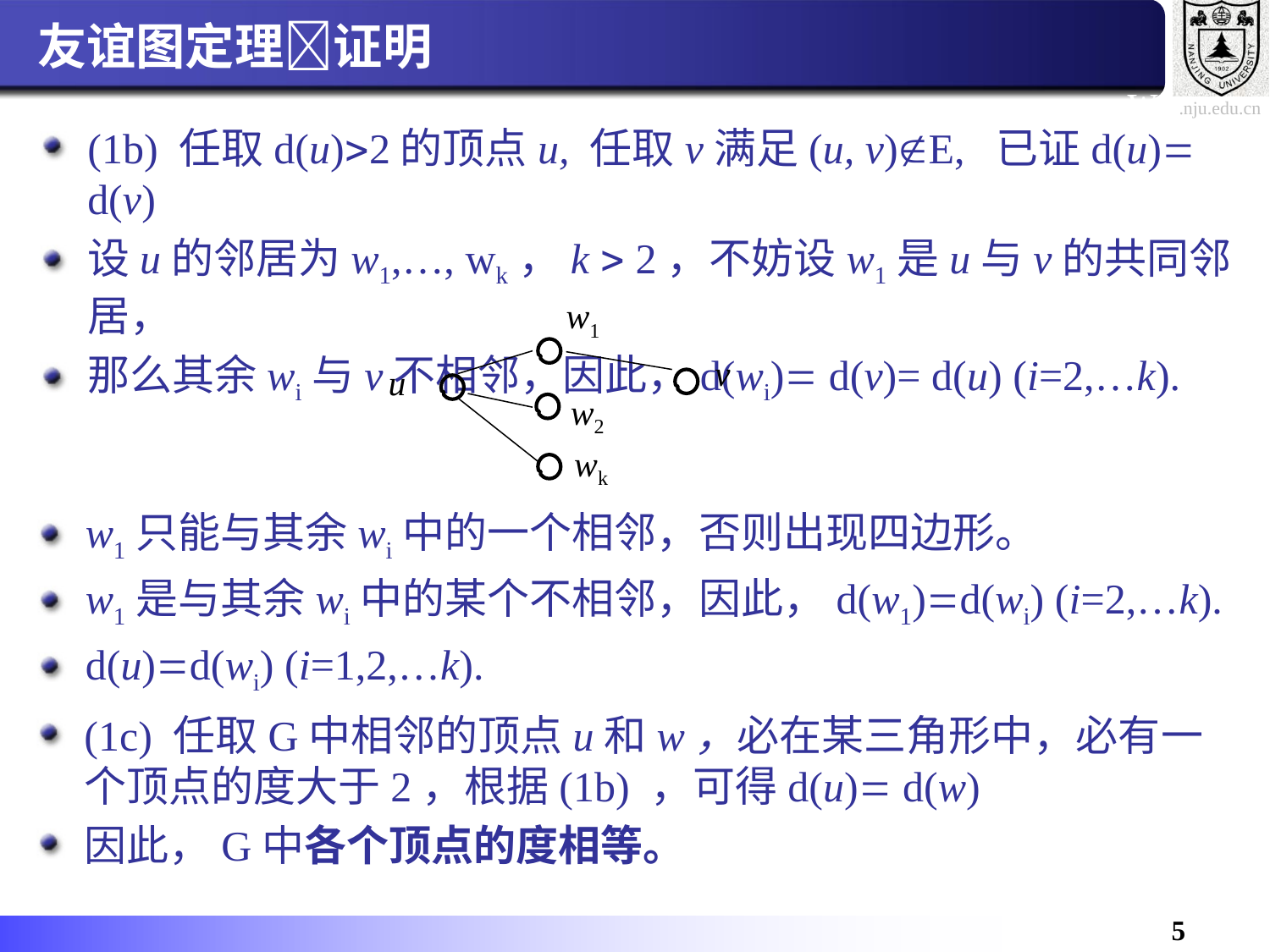

# 友谊图定理−证明
(1b) 任取d(u)>2的顶点u, 任取v满足(u, v)∉E,  已证d(u)= d(v)
设u的邻居为w1,…, wk，k > 2，不妨设w1是u与v的共同邻居，
那么其余wi与v不相邻，因此，d(wi)= d(v)= d(u) (i=2,…k).

w1

v

u

w2

wk

w1只能与其余wi中的一个相邻，否则出现四边形。
w1是与其余wi中的某个不相邻，因此，d(w1)=d(wi) (i=2,…k).
d(u)=d(wi) (i=1,2,…k).

(1c) 任取G中相邻的顶点u和w，必在某三角形中，必有一个顶点的度大于2，根据(1b) ，可得d(u)= d(w)
因此，G中各个顶点的度相等。